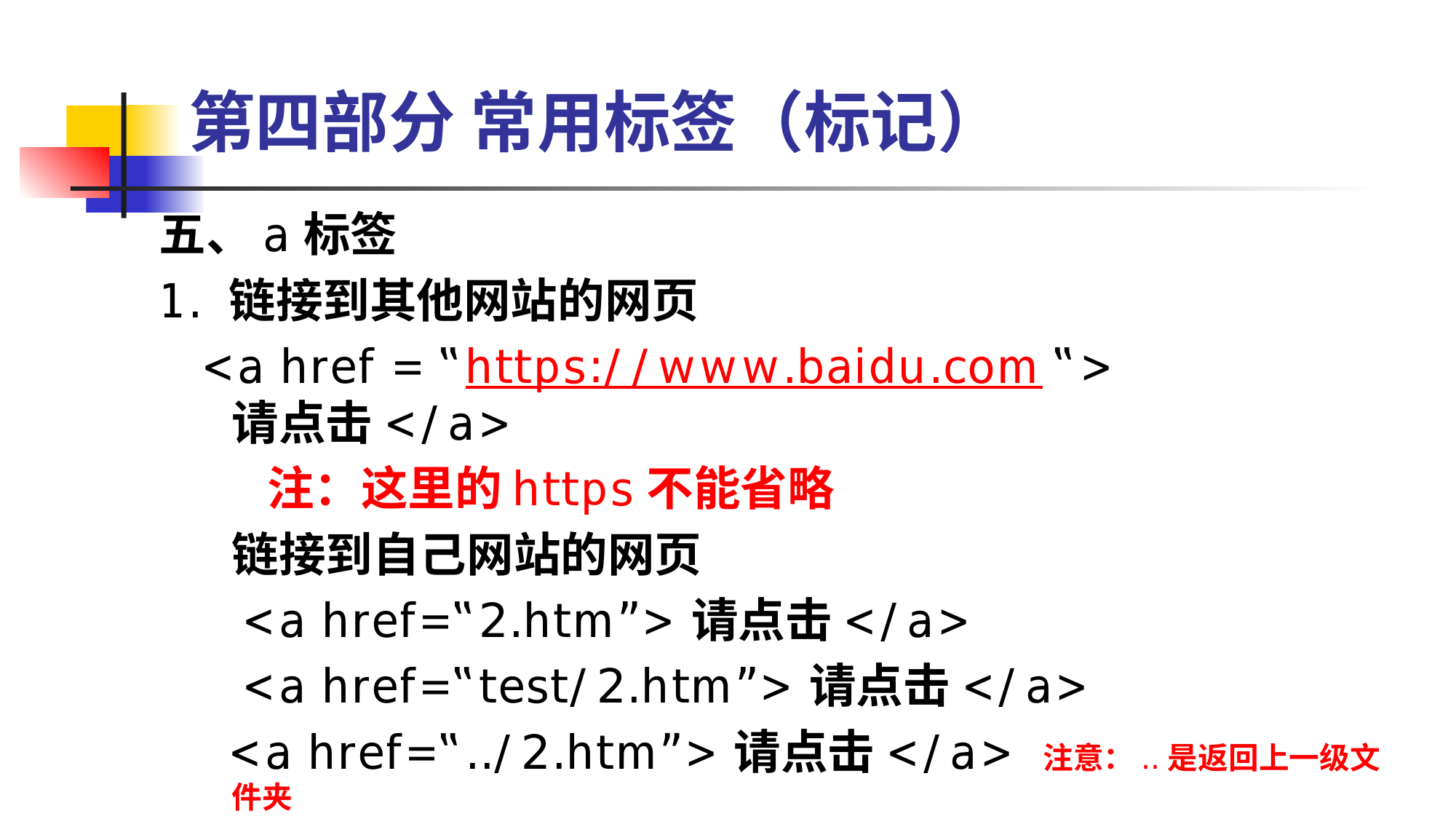

# 第四部分 常用标签（标记）
五、a标签
1. 链接到其他网站的网页
   <a href = “https://www.baidu.com “> 请点击</a>
         注：这里的https不能省略
	链接到自己网站的网页
      <a href=“2.htm”>请点击</a>
      <a href=“test/2.htm”>请点击</a>
     <a href=“../2.htm”>请点击</a> 注意：..是返回上一级文件夹